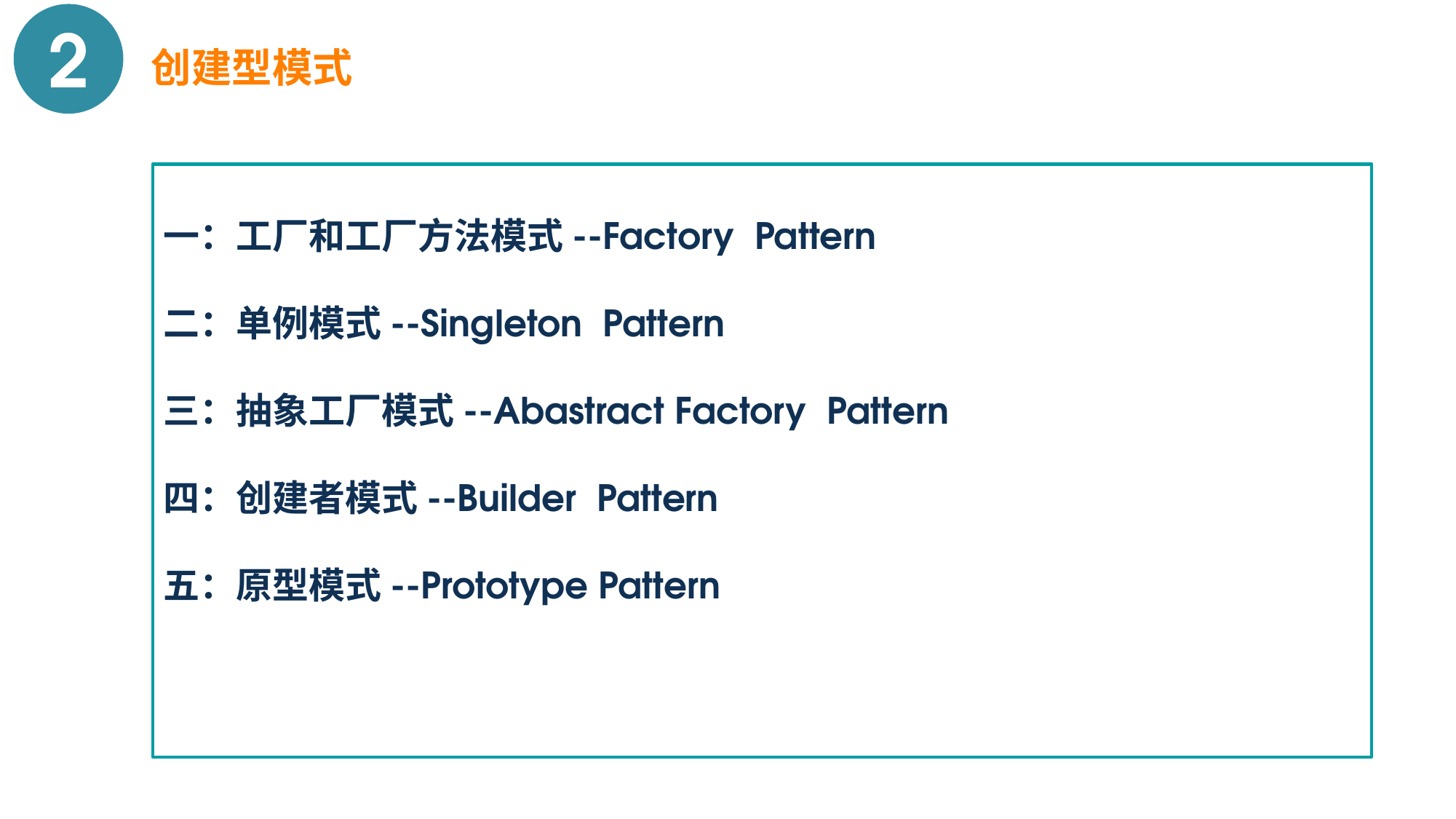

2
创建型模式
创建型模式
CREAT PATTERN

一：工厂和工厂方法模式--Factory  Pattern

二：单例模式--Singleton  Pattern

三：抽象工厂模式--Abastract Factory  Pattern

四：创建者模式--Builder  Pattern

五：原型模式--Prototype Pattern